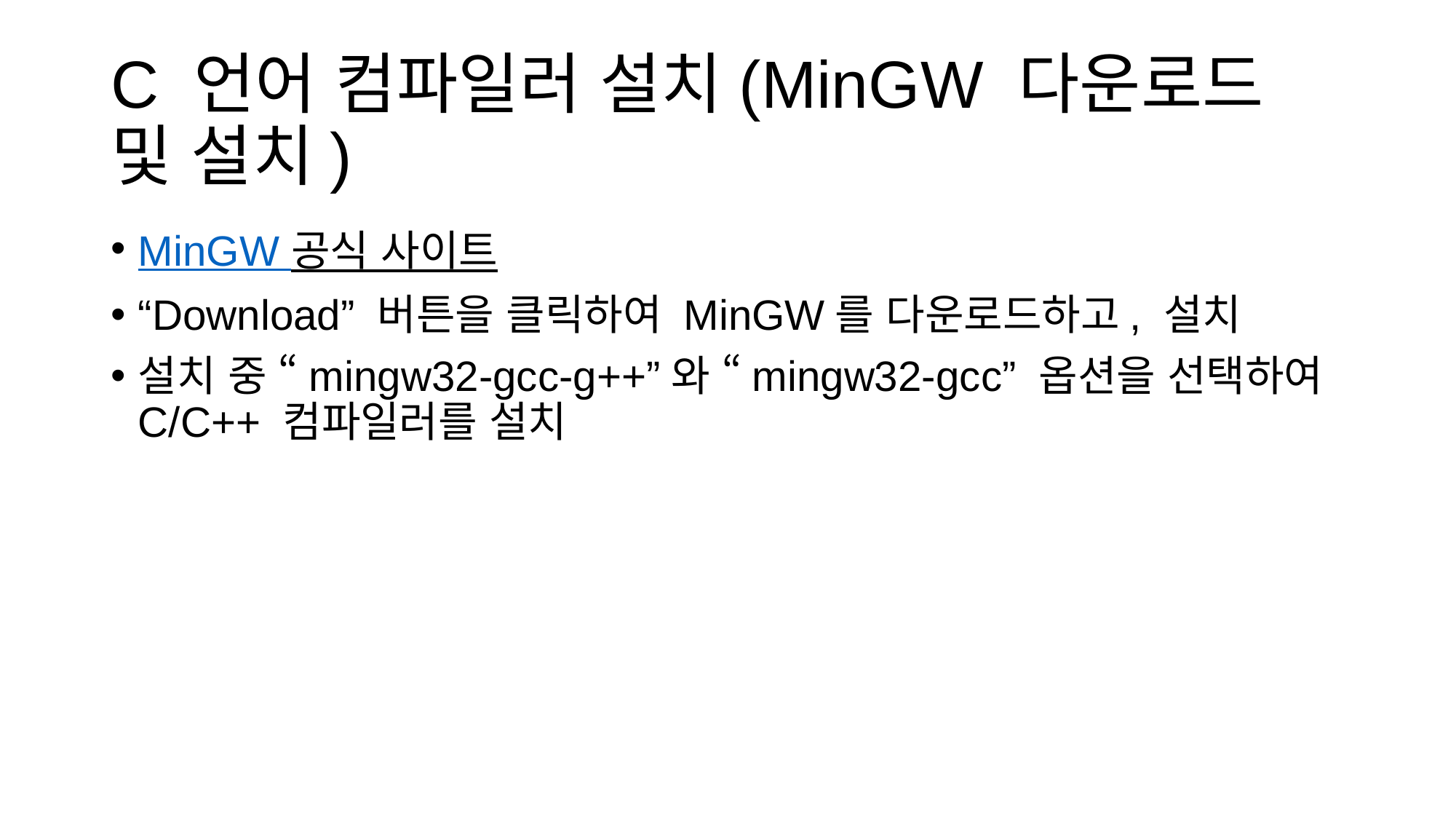

# C 언어 컴파일러 설치(MinGW 다운로드 및 설치)
MinGW 공식 사이트
“Download” 버튼을 클릭하여 MinGW를 다운로드하고, 설치
설치 중 “mingw32-gcc-g++”와 “mingw32-gcc” 옵션을 선택하여 C/C++ 컴파일러를 설치